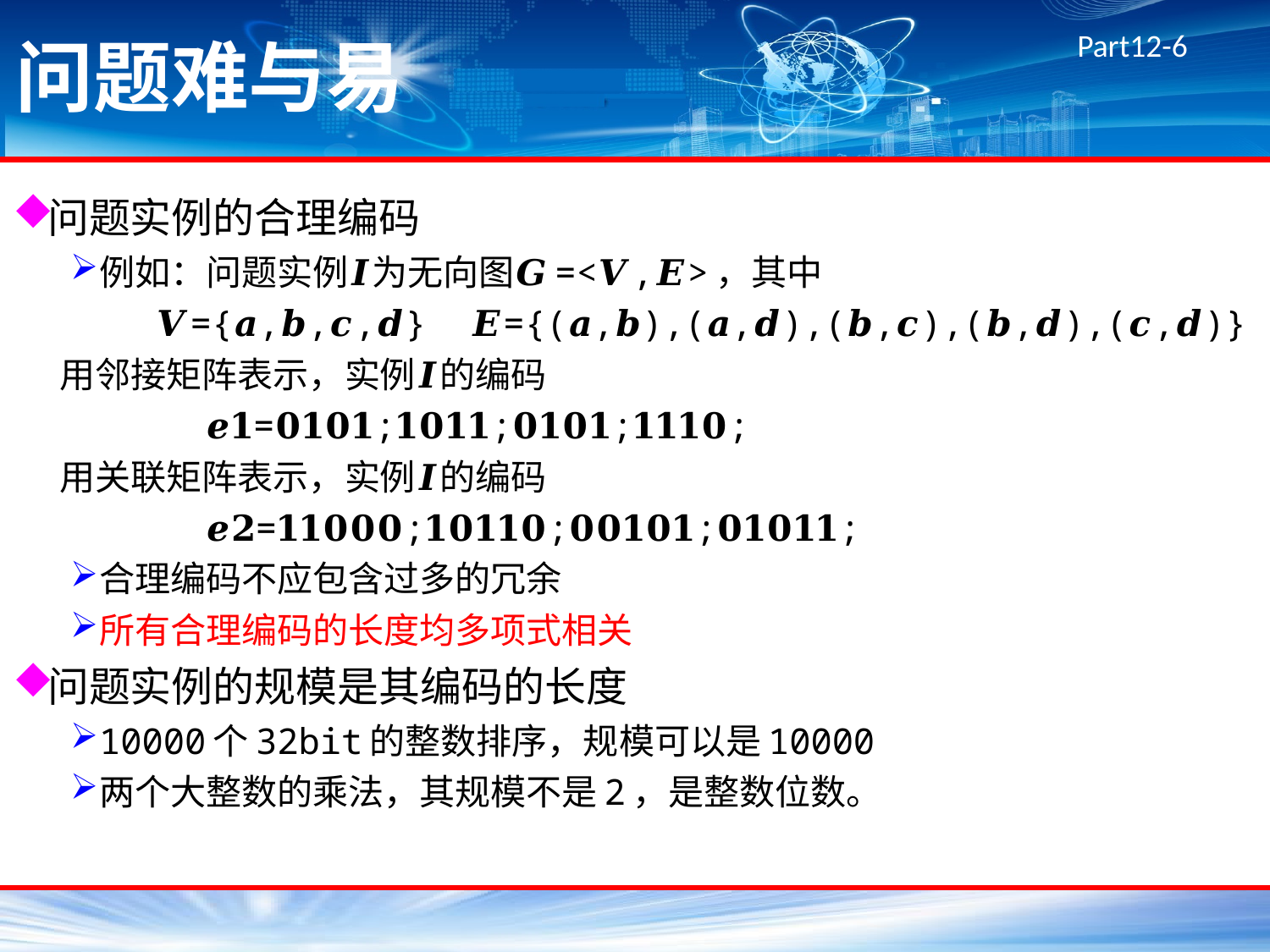

# 问题难与易
问题实例的合理编码
例如：问题实例𝑰为无向图𝑮=<𝑽,𝑬>，其中
    𝑽={𝒂,𝒃,𝒄,𝒅}  𝑬={(𝒂,𝒃),(𝒂,𝒅),(𝒃,𝒄),(𝒃,𝒅),(𝒄,𝒅)}
     用邻接矩阵表示，实例𝑰的编码
         𝒆𝟏=𝟎𝟏𝟎𝟏;𝟏𝟎𝟏𝟏;𝟎𝟏𝟎𝟏;𝟏𝟏𝟏𝟎;
     用关联矩阵表示，实例𝑰的编码
         𝒆𝟐=𝟏𝟏𝟎𝟎𝟎;𝟏𝟎𝟏𝟏𝟎;𝟎𝟎𝟏𝟎𝟏;𝟎𝟏𝟎𝟏𝟏;
合理编码不应包含过多的冗余
所有合理编码的长度均多项式相关
问题实例的规模是其编码的长度
10000个32bit的整数排序，规模可以是10000
两个大整数的乘法，其规模不是2，是整数位数。